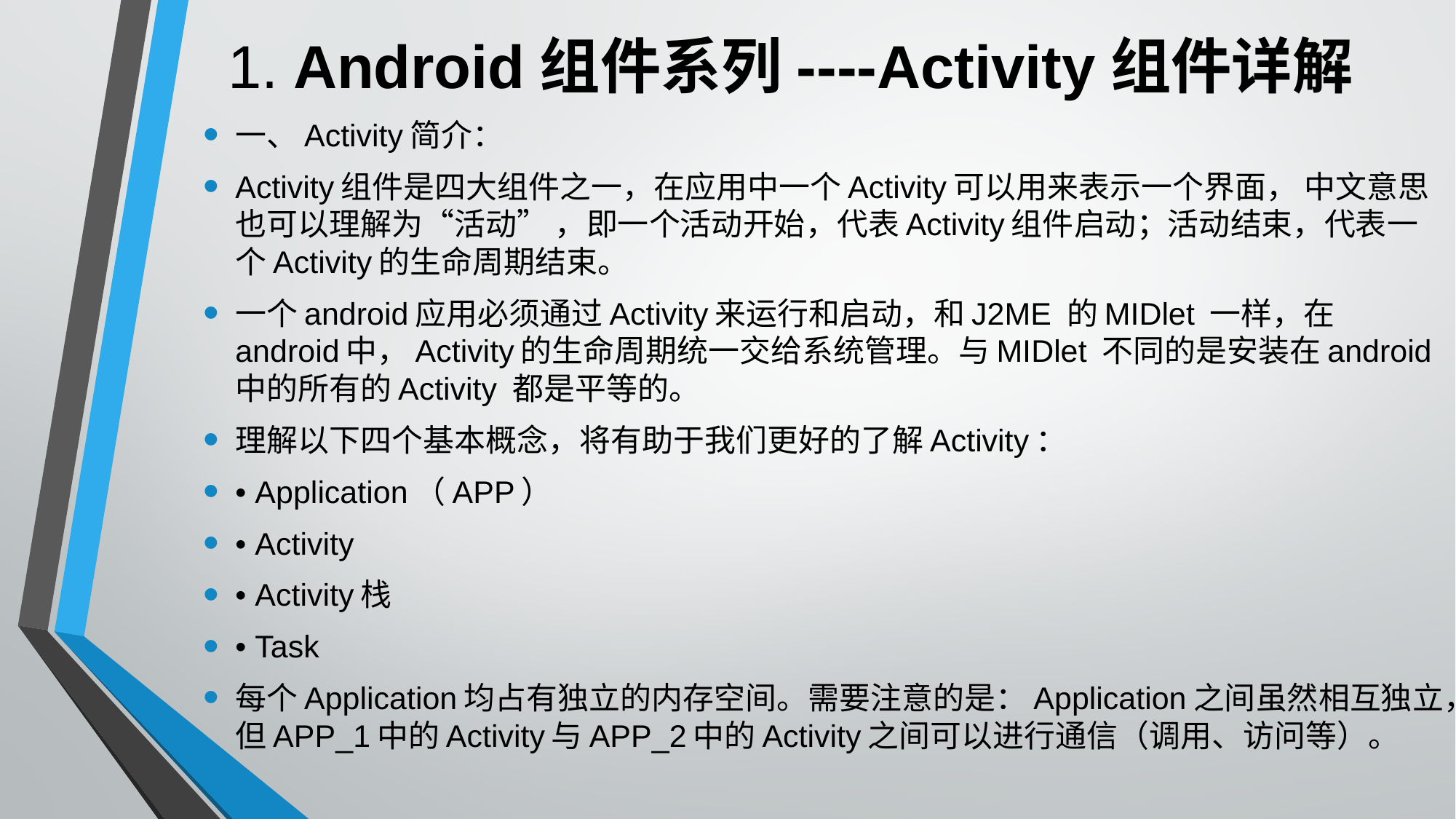

# 1. Android组件系列----Activity组件详解
一、Activity简介：
Activity组件是四大组件之一，在应用中一个Activity可以用来表示一个界面， 中文意思也可以理解为“活动” ，即一个活动开始，代表Activity组件启动；活动结束，代表一个Activity的生命周期结束。
一个android应用必须通过Activity来运行和启动，和J2ME 的MIDlet 一样，在android中，Activity的生命周期统一交给系统管理。与MIDlet 不同的是安装在android 中的所有的Activity 都是平等的。
理解以下四个基本概念，将有助于我们更好的了解Activity：
• Application（APP）
• Activity
• Activity栈
• Task
每个Application均占有独立的内存空间。需要注意的是：Application之间虽然相互独立，但APP_1中的Activity与APP_2中的Activity之间可以进行通信（调用、访问等）。